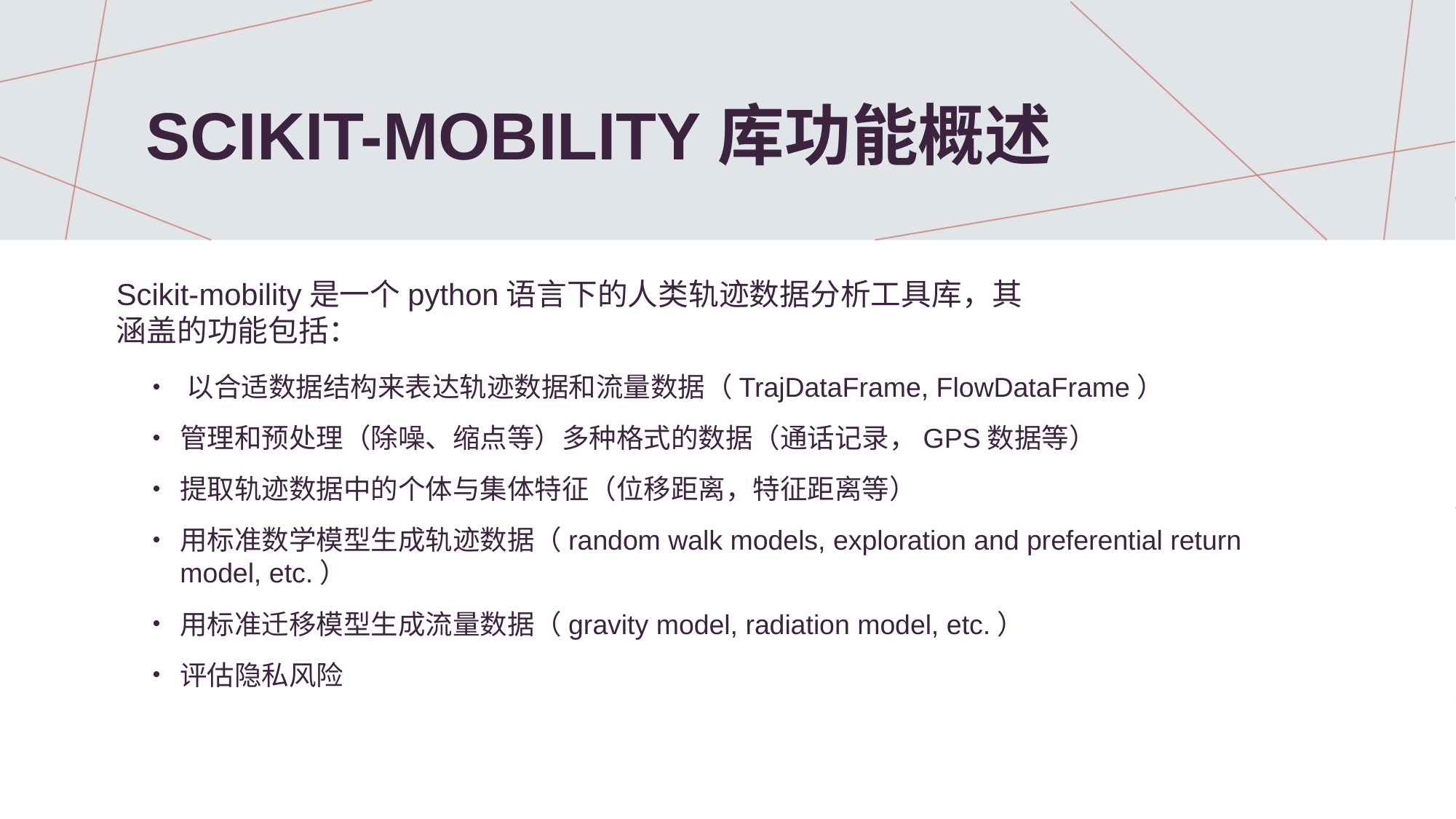

Scikit-mobility库功能概述
Scikit-mobility是一个python语言下的人类轨迹数据分析工具库，其涵盖的功能包括：
以合适数据结构来表达轨迹数据和流量数据（TrajDataFrame, FlowDataFrame）
管理和预处理（除噪、缩点等）多种格式的数据（通话记录，GPS数据等）
提取轨迹数据中的个体与集体特征（位移距离，特征距离等）
用标准数学模型生成轨迹数据（random walk models, exploration and preferential return model, etc.）
用标准迁移模型生成流量数据（gravity model, radiation model, etc.）
评估隐私风险